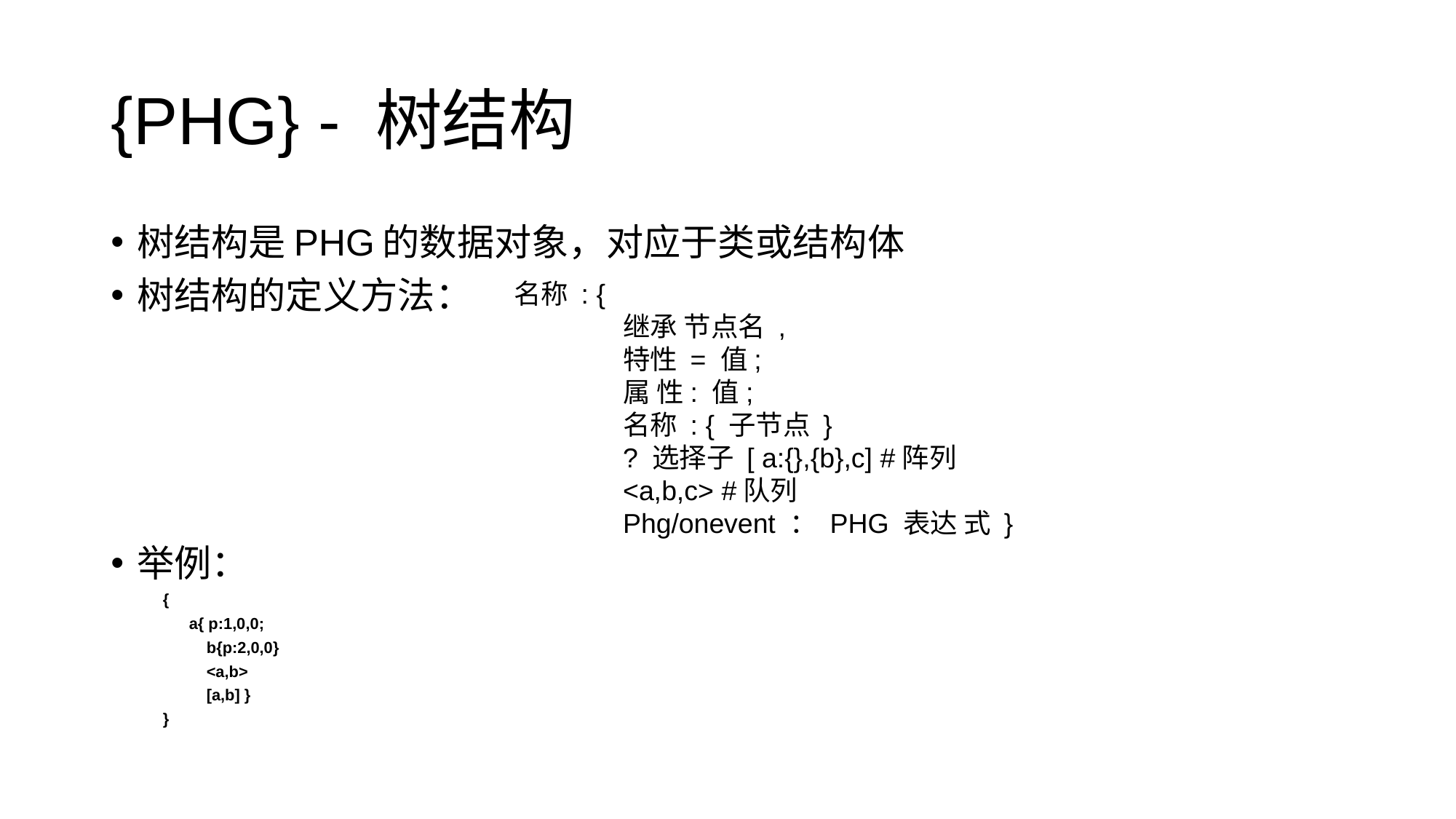

# {PHG} - 树结构
树结构是PHG的数据对象，对应于类或结构体
树结构的定义方法：

举例：
	{
	      a{ p:1,0,0;
	          b{p:2,0,0}
	          <a,b>
	          [a,b] }
	}
名称 : {
	继承 节点名 ,
	特性 = 值;
	属 性: 值;
	名称 : { 子节点 }
	? 选择子 [ a:{},{b},c] #阵列
	<a,b,c> #队列
	Phg/onevent ： PHG 表达 式 }